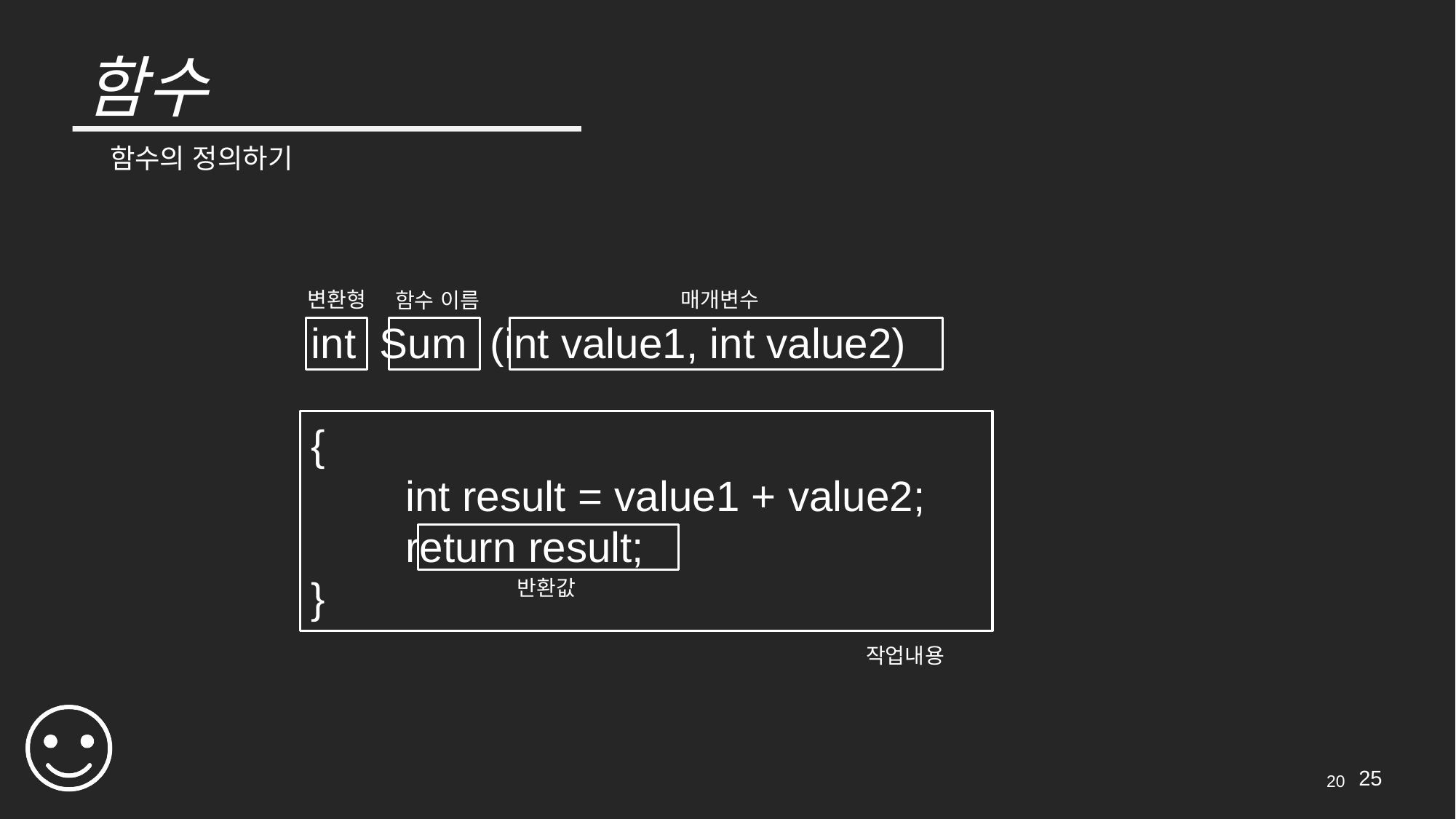

# 함수

함수의 정의하기
변환형
매개변수
함수 이름
int  Sum  (int value1, int value2)

{
        int result = value1 + value2;
        return result;
}

반환값
작업내용
20